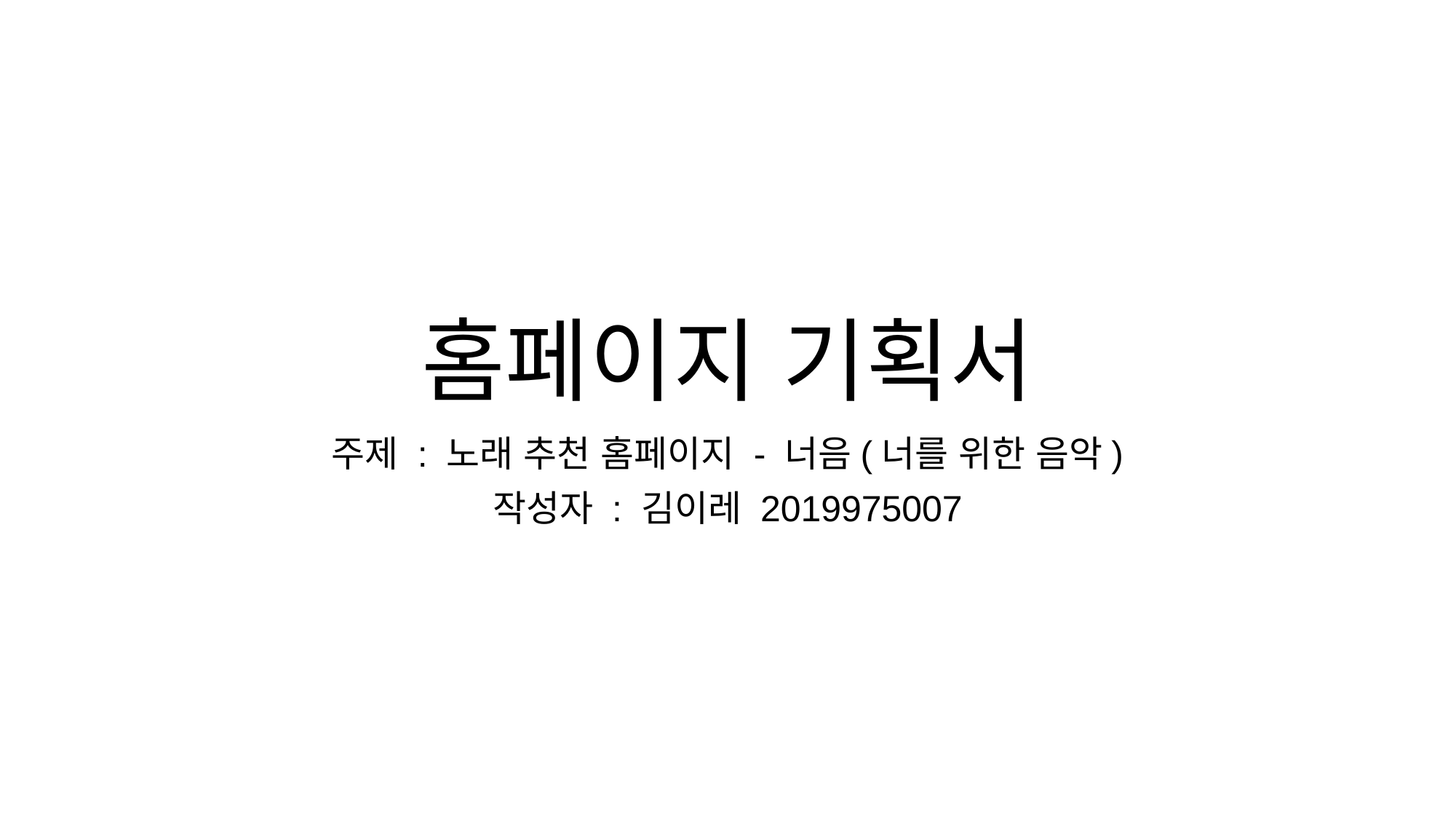

# 홈페이지 기획서
주제 : 노래 추천 홈페이지 - 너음(너를 위한 음악)
작성자 : 김이레 2019975007